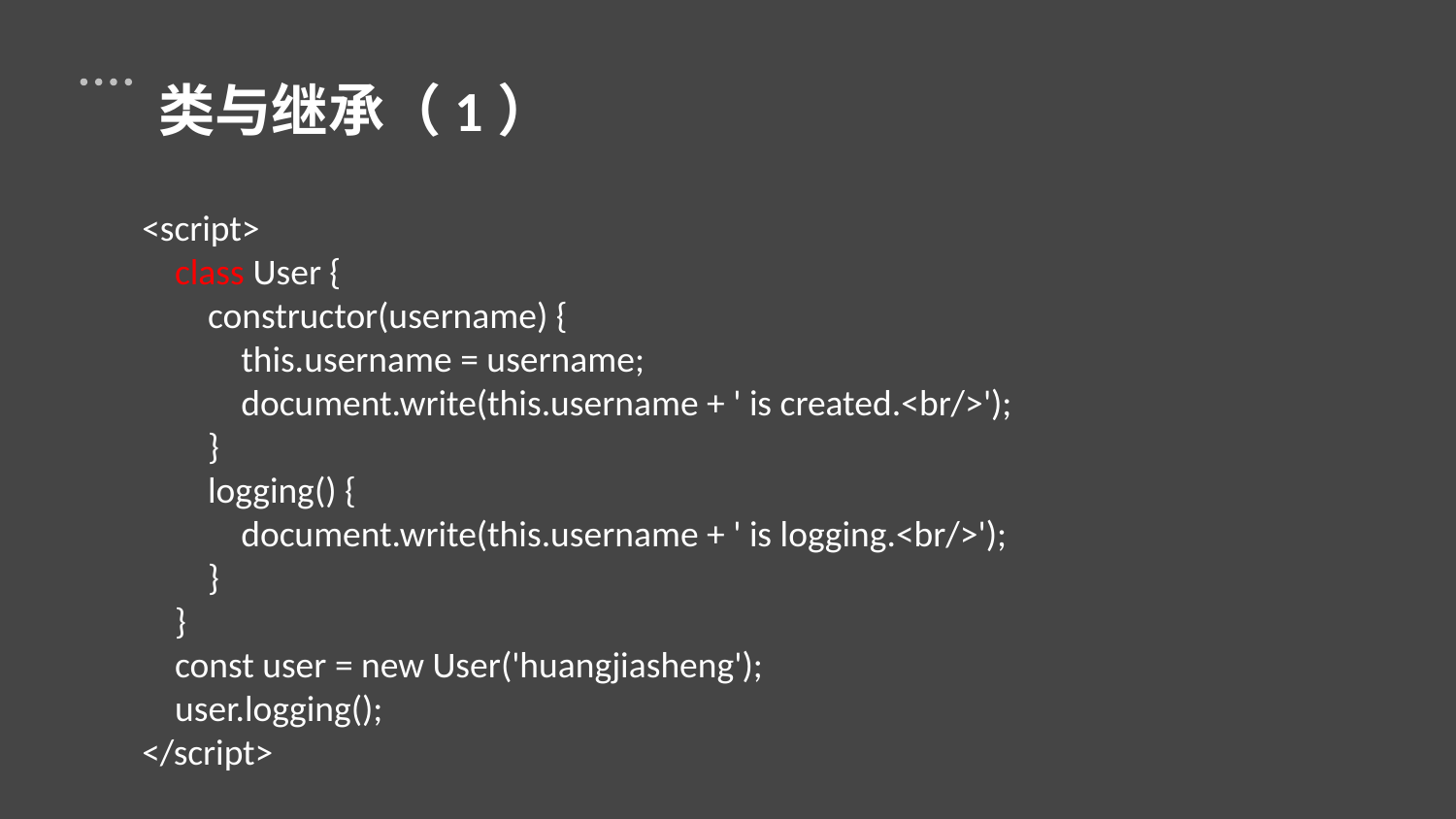

类与继承（1）
<script>
    class User {
        constructor(username) {
            this.username = username;
            document.write(this.username + ' is created.<br/>');
        }
        logging() {
            document.write(this.username + ' is logging.<br/>');
        }
    }
    const user = new User('huangjiasheng');
    user.logging();
</script>